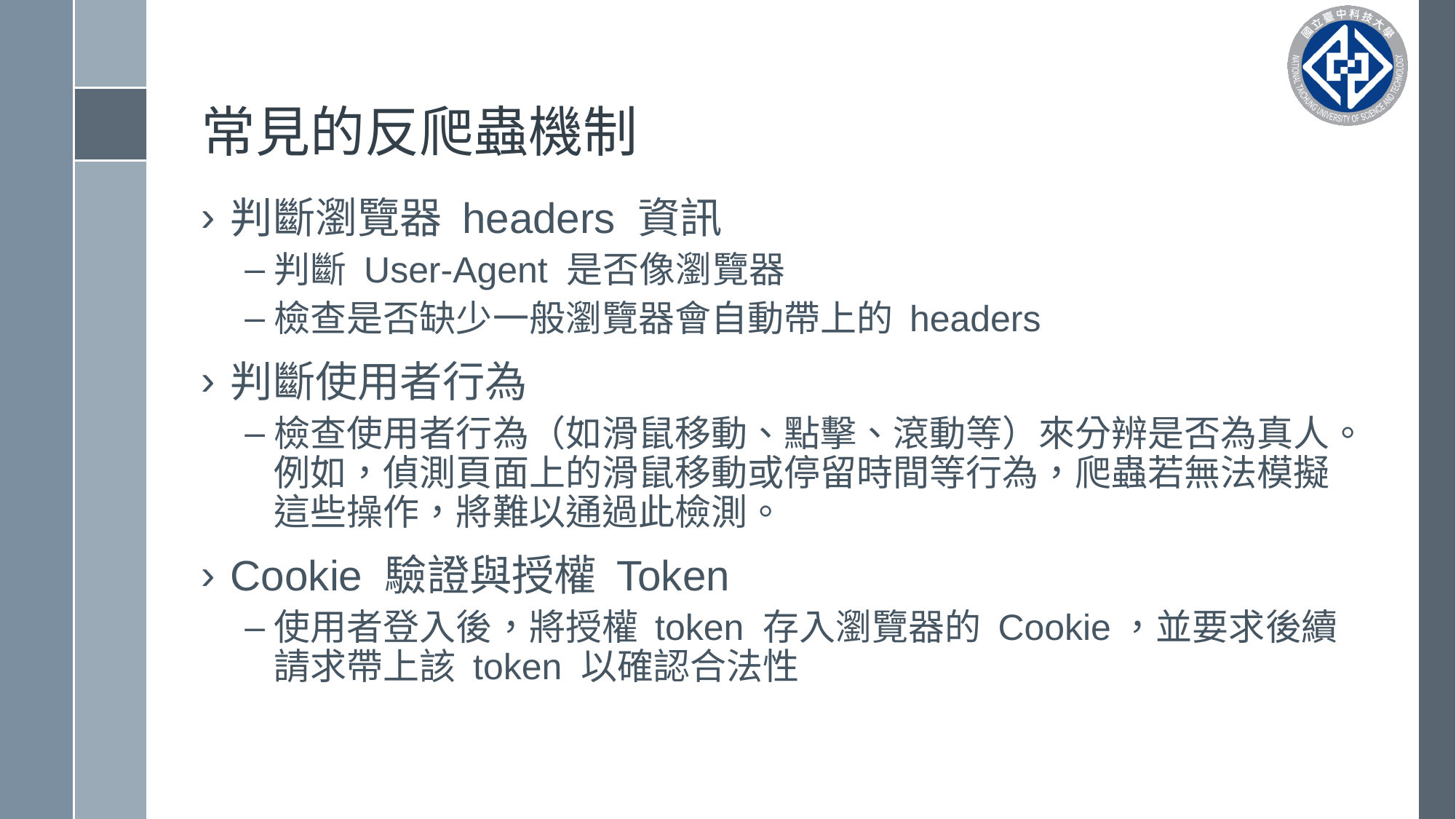

# 常見的反爬蟲機制
判斷瀏覽器 headers 資訊
判斷 User-Agent 是否像瀏覽器
檢查是否缺少一般瀏覽器會自動帶上的 headers
判斷使用者行為
檢查使用者行為（如滑鼠移動、點擊、滾動等）來分辨是否為真人。例如，偵測頁面上的滑鼠移動或停留時間等行為，爬蟲若無法模擬這些操作，將難以通過此檢測。
Cookie 驗證與授權 Token
使用者登入後，將授權 token 存入瀏覽器的 Cookie，並要求後續請求帶上該 token 以確認合法性